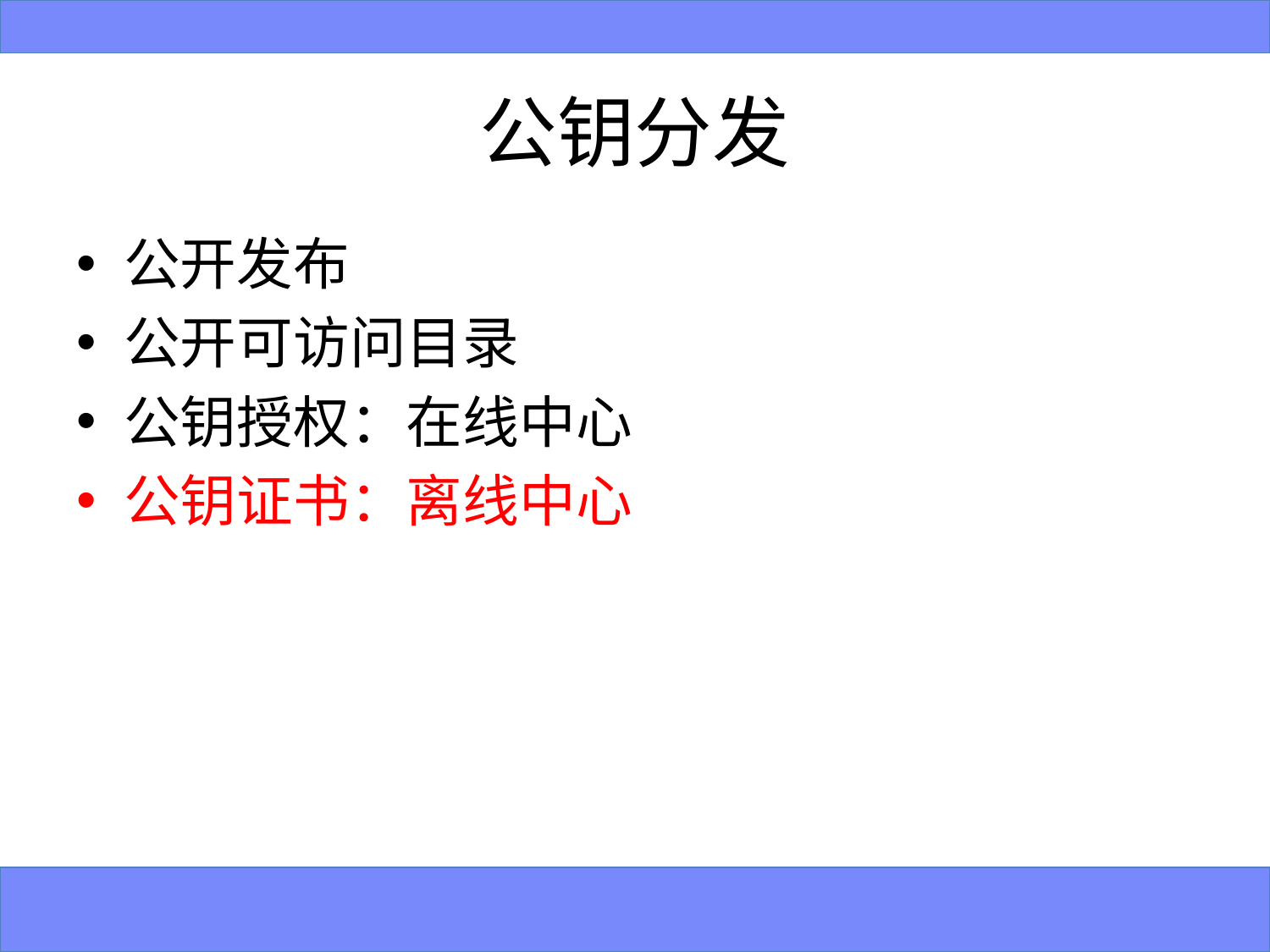

# 公钥分发
公开发布
公开可访问目录
公钥授权：在线中心
公钥证书：离线中心
6